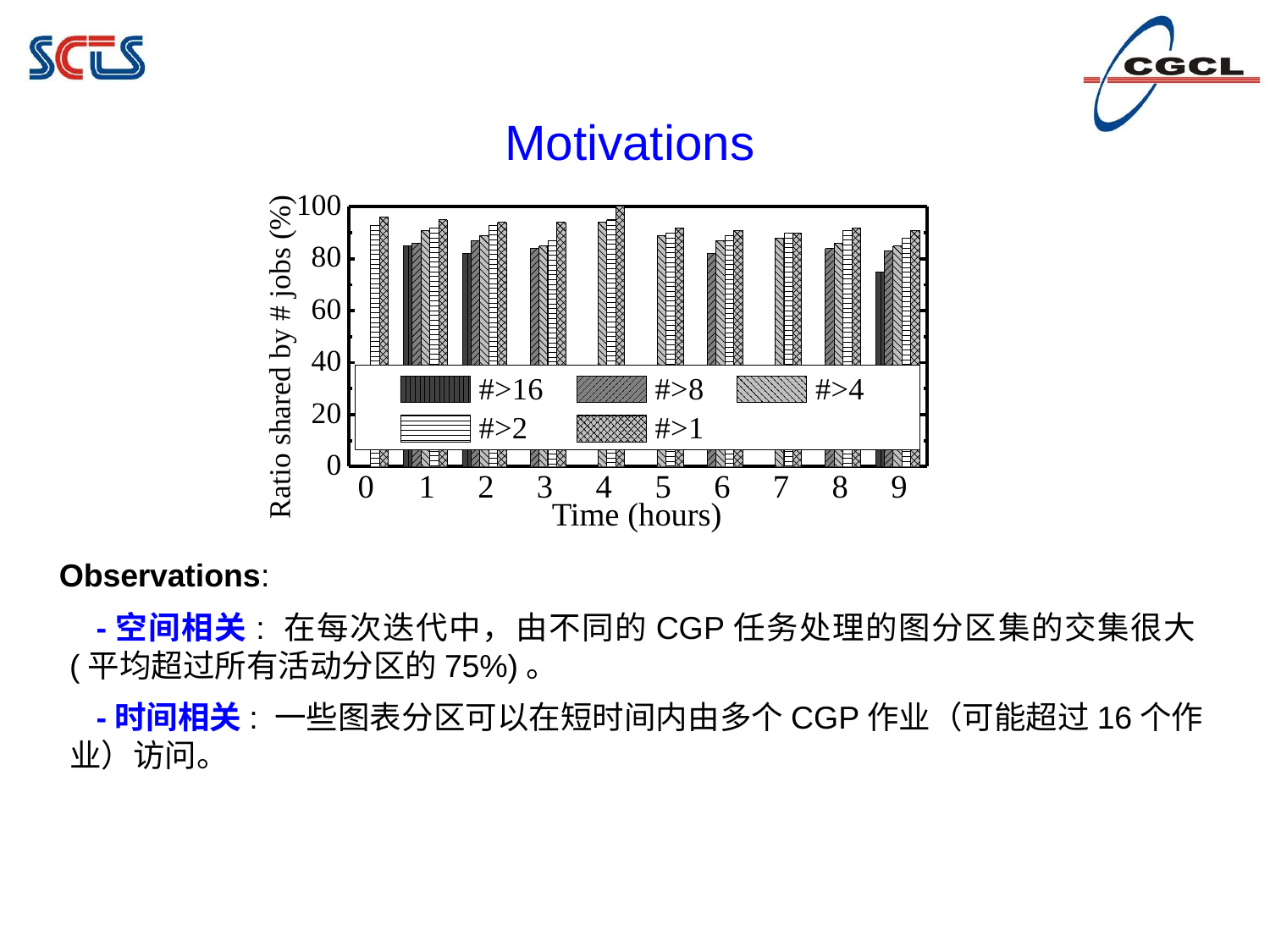

# Motivations
100
80
60
40
20
0
Ratio shared by # jobs (%)

#>16
#>2
0	1	2	3	4	5	6	7	8	9
#>8
#>1
#>4

Time (hours)
Observations:
-空间相关: 在每次迭代中，由不同的CGP任务处理的图分区集的交集很大(平均超过所有活动分区的75%)。
-时间相关: 一些图表分区可以在短时间内由多个CGP作业（可能超过16个作业）访问。